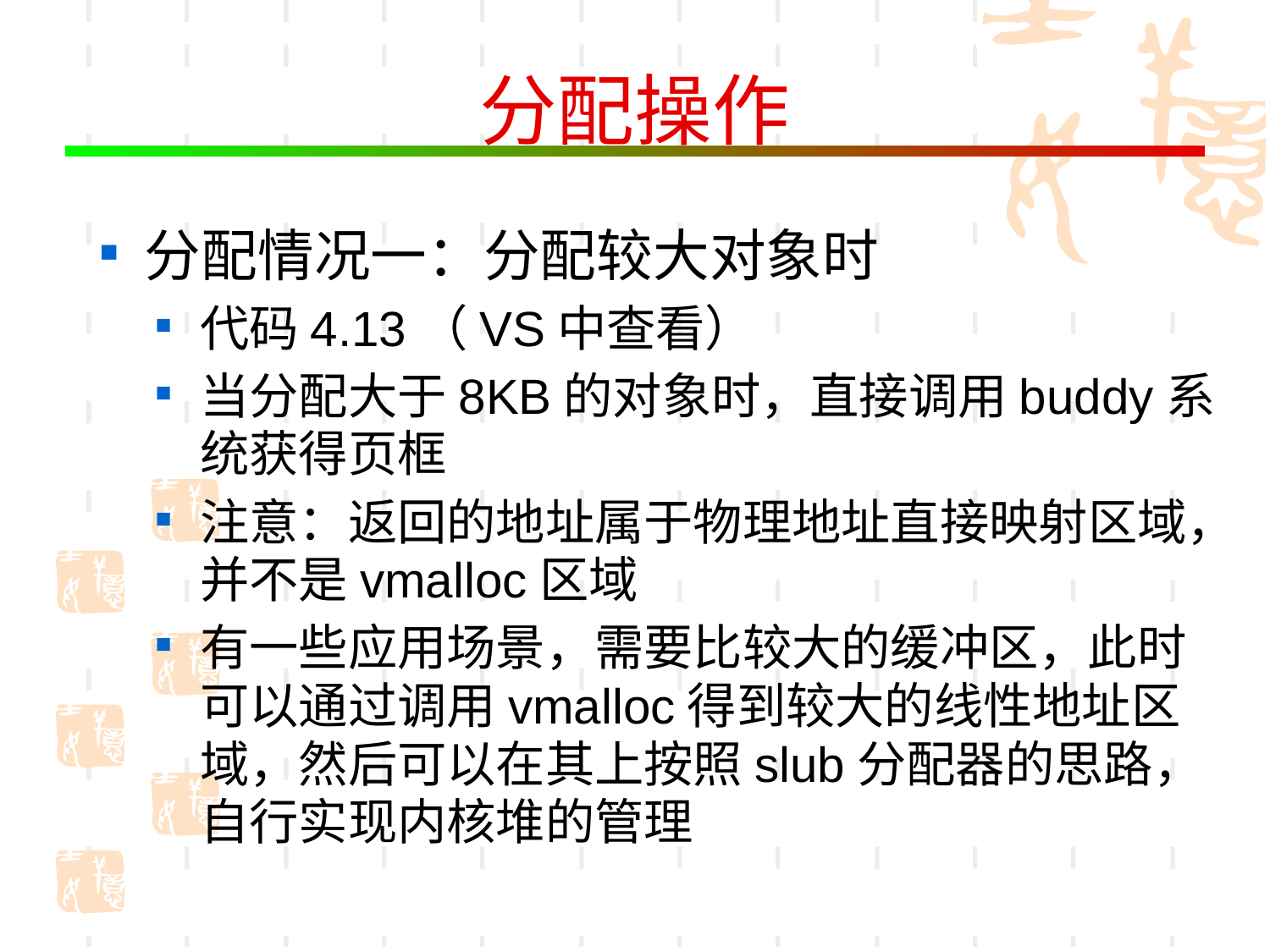

# 分配操作
分配情况一：分配较大对象时
代码4.13（VS中查看）
当分配大于8KB的对象时，直接调用buddy系统获得页框
注意：返回的地址属于物理地址直接映射区域，并不是vmalloc区域
有一些应用场景，需要比较大的缓冲区，此时可以通过调用vmalloc得到较大的线性地址区域，然后可以在其上按照slub分配器的思路，自行实现内核堆的管理